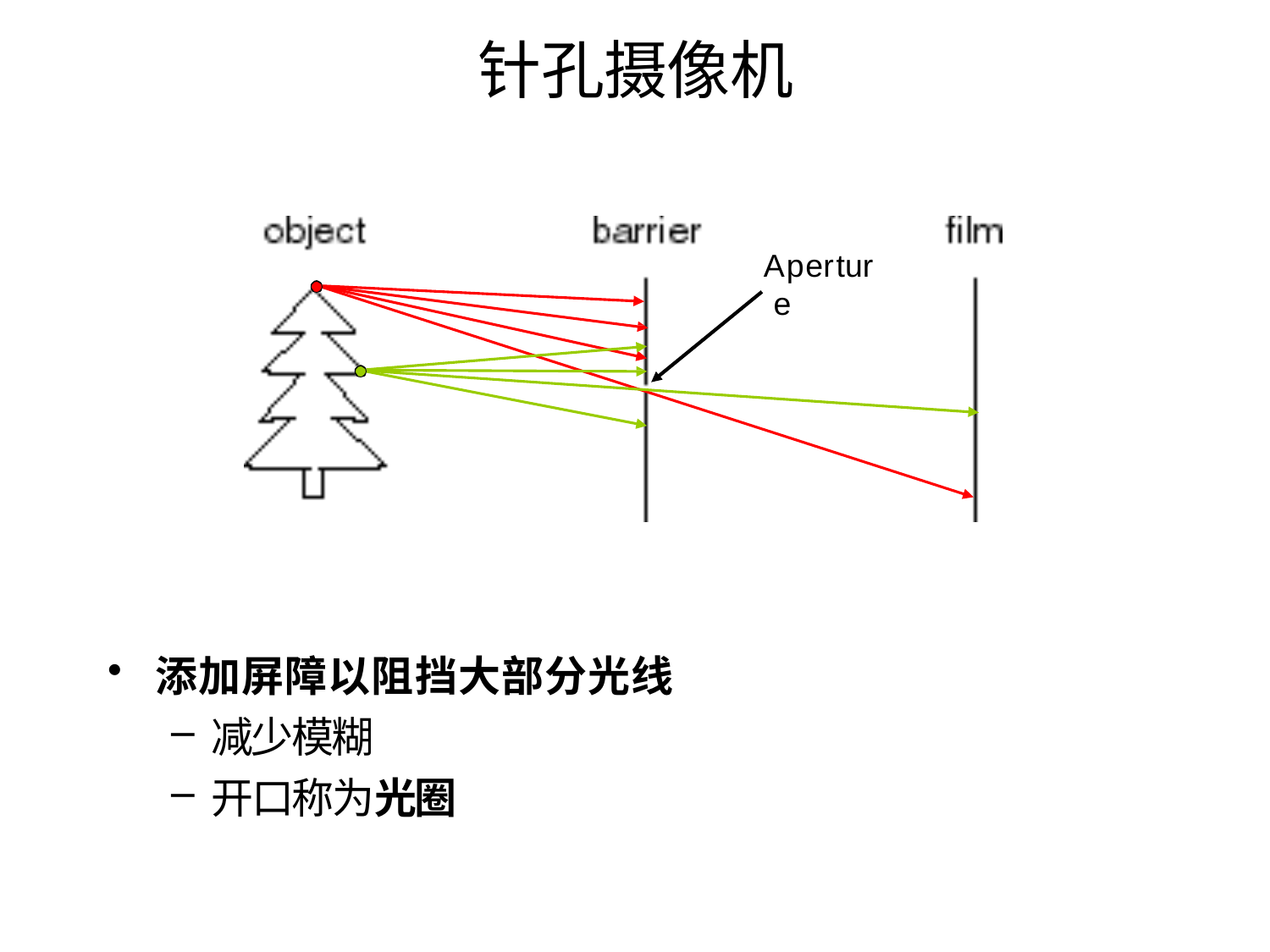

# 针孔摄像机

Apertur  e

添加屏障以阻挡大部分光线
减少模糊
开口称为光圈